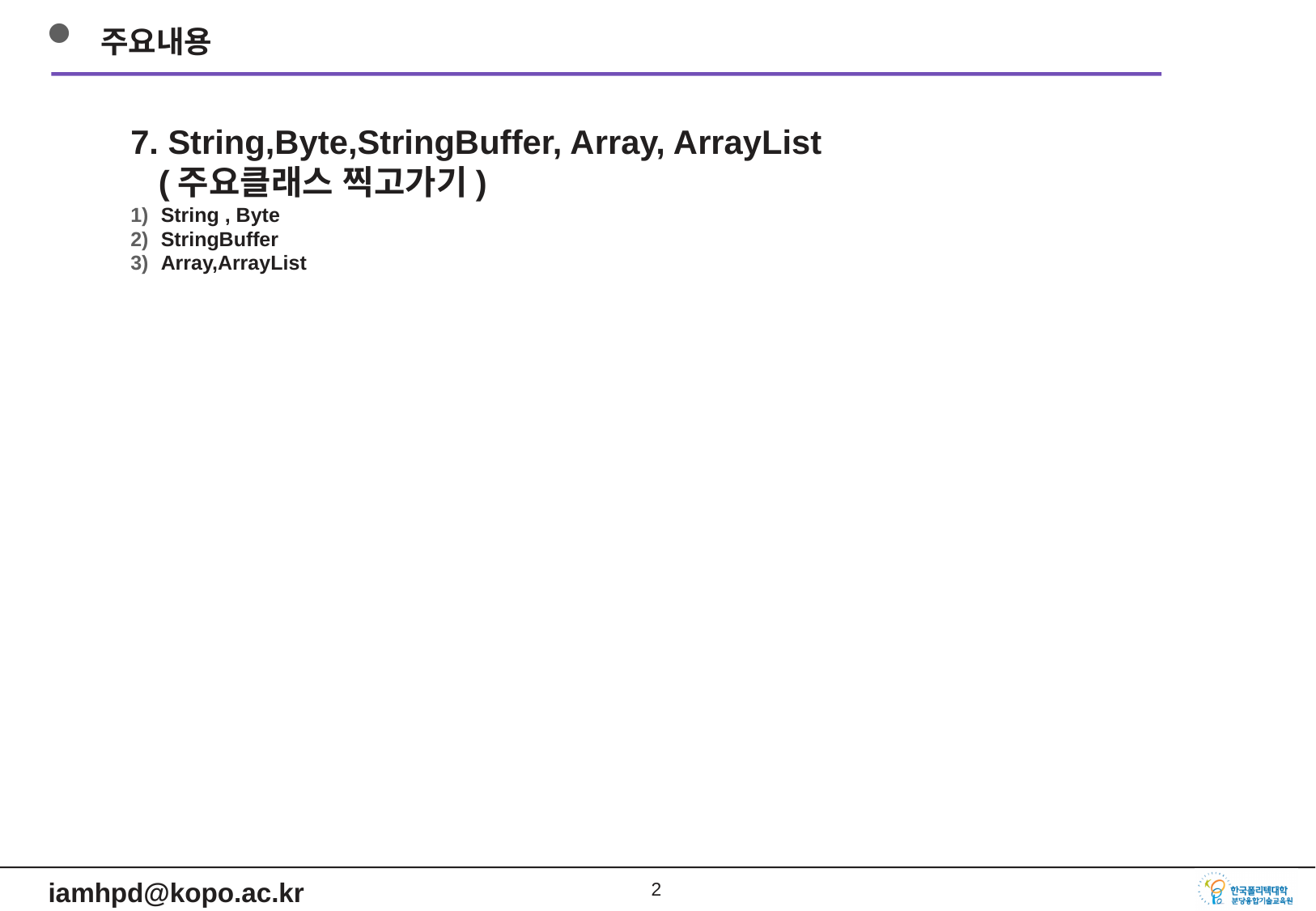

주요내용
7. String,Byte,StringBuffer, Array, ArrayList
   (주요클래스 찍고가기)
String , Byte
StringBuffer
Array,ArrayList
2